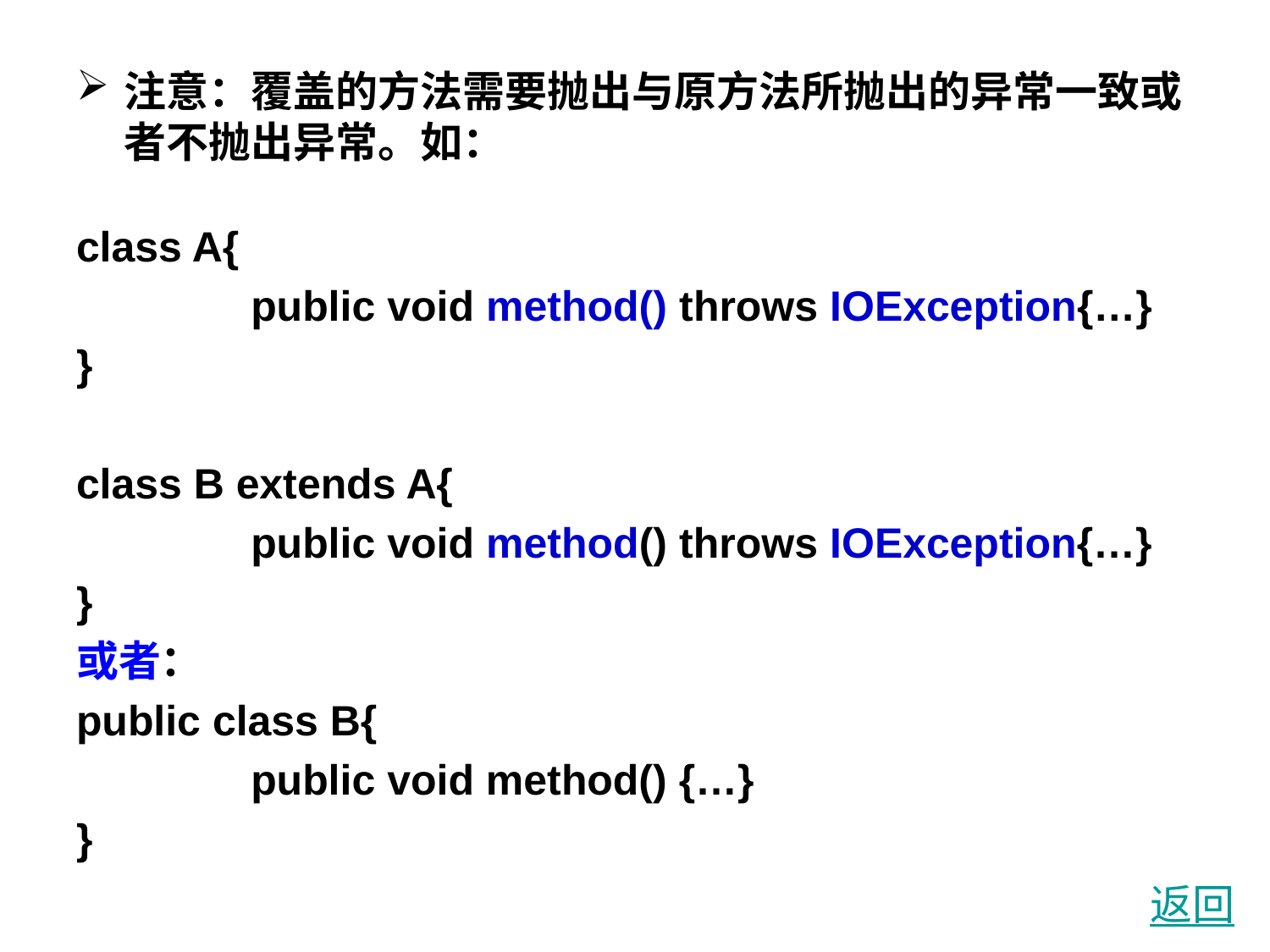

注意：覆盖的方法需要抛出与原方法所抛出的异常一致或者不抛出异常。如：

class A{
		public void method() throws IOException{…}
}

class B extends A{
		public void method() throws IOException{…}
}
或者：
public class B{
		public void method() {…}
}

返回